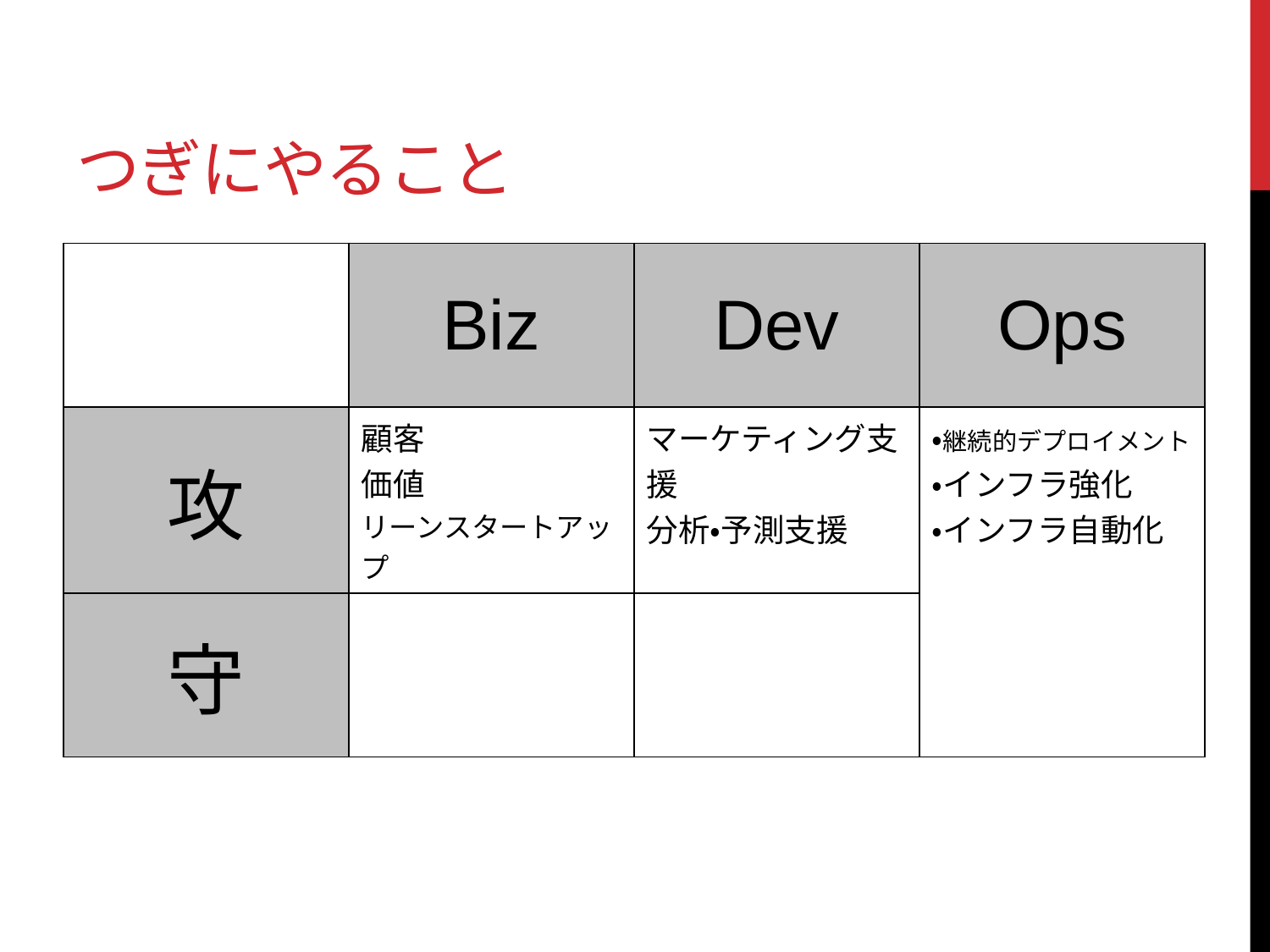

# つぎにやること
|  | Biz | Dev | Ops |
| --- | --- | --- | --- |
| 攻 | 顧客 価値 リーンスタートアップ | マーケティング支援 分析・予測支援 | ・継続的デプロイメント ・インフラ強化 ・インフラ自動化 |
| 守 |  |  |  |